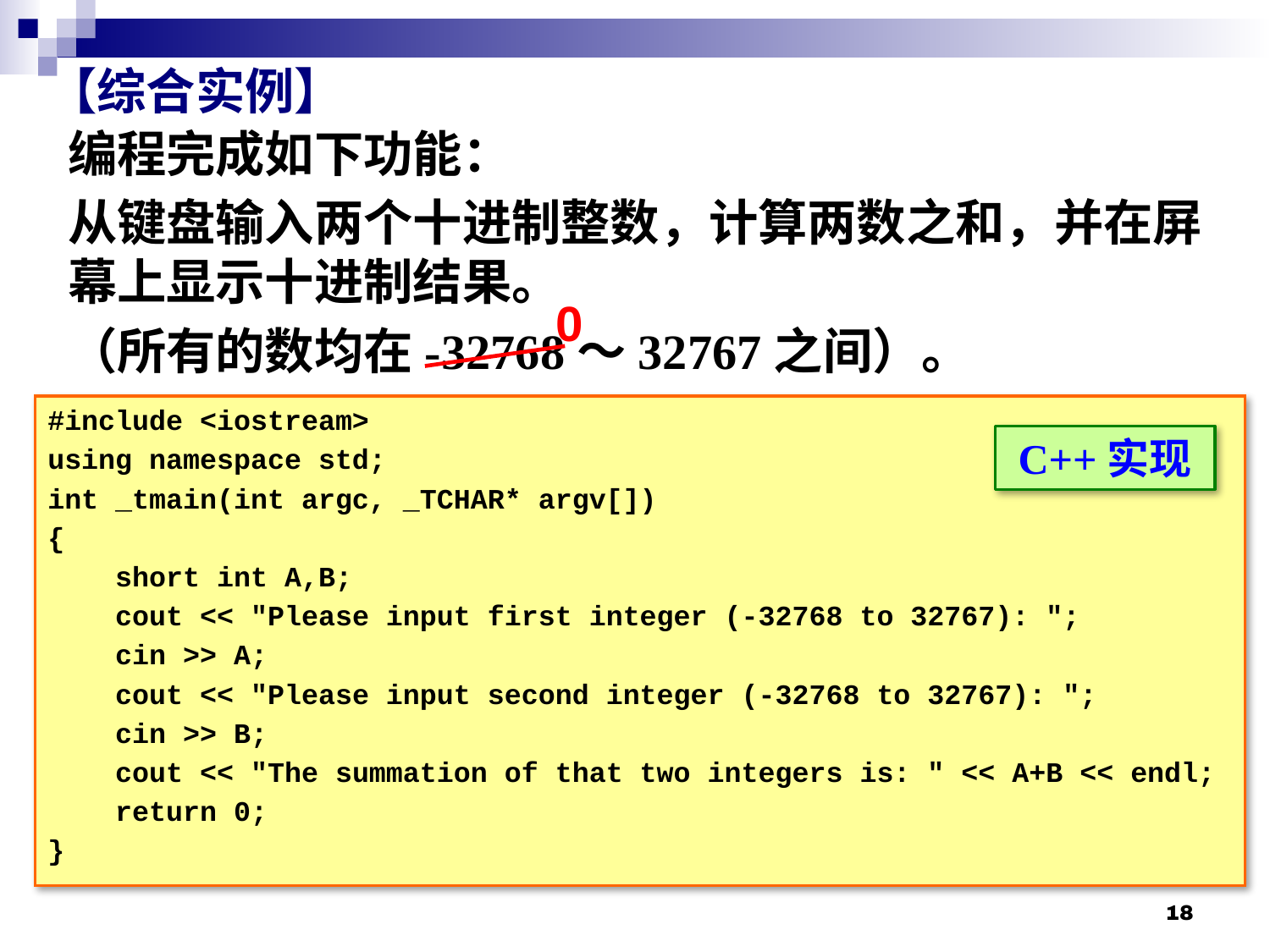

# 【综合实例】
编程完成如下功能：
从键盘输入两个十进制整数，计算两数之和，并在屏幕上显示十进制结果。
（所有的数均在-32768～32767之间）。
0
#include <iostream>
using namespace std;
int _tmain(int argc, _TCHAR* argv[])
{
    short int A,B;
    cout << "Please input first integer (-32768 to 32767): ";
    cin >> A;
    cout << "Please input second integer (-32768 to 32767): ";
    cin >> B;
    cout << "The summation of that two integers is: " << A+B << endl;
    return 0;
}
C++实现
18